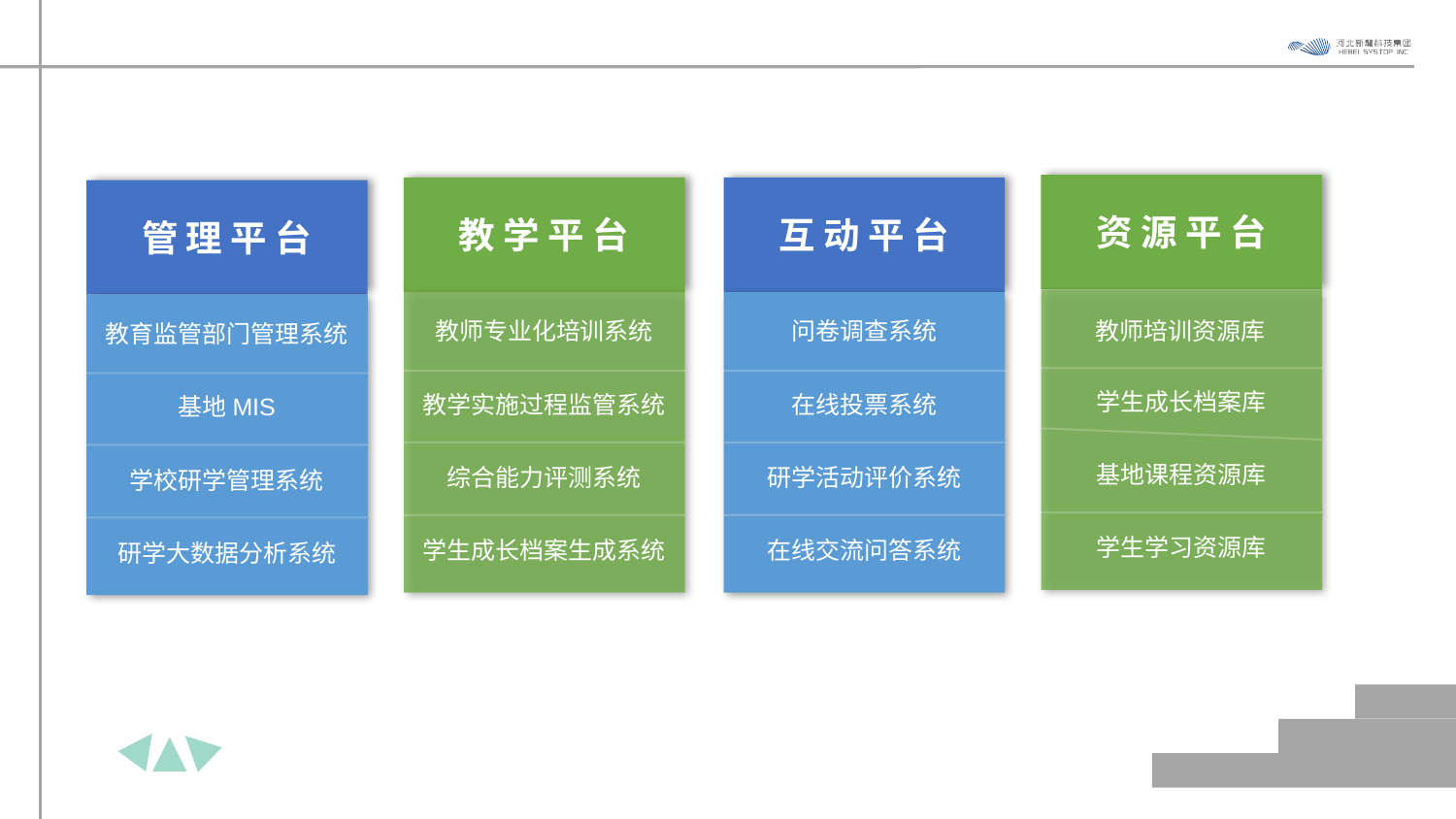

资 源 平 台
管理系统
教 学 平 台
管理系统
互 动 平 台
管理系统
教 学 平 台
管 理 平 台
管理系统
教 学 平 台
资 源 平 台

教师专业化培训系统
问卷调查系统
教师培训资源库
教育监管部门管理系统
学生成长档案库
教学实施过程监管系统
在线投票系统
基地MIS
基地课程资源库
综合能力评测系统
研学活动评价系统
学校研学管理系统
学生学习资源库
学生成长档案生成系统
在线交流问答系统
研学大数据分析系统